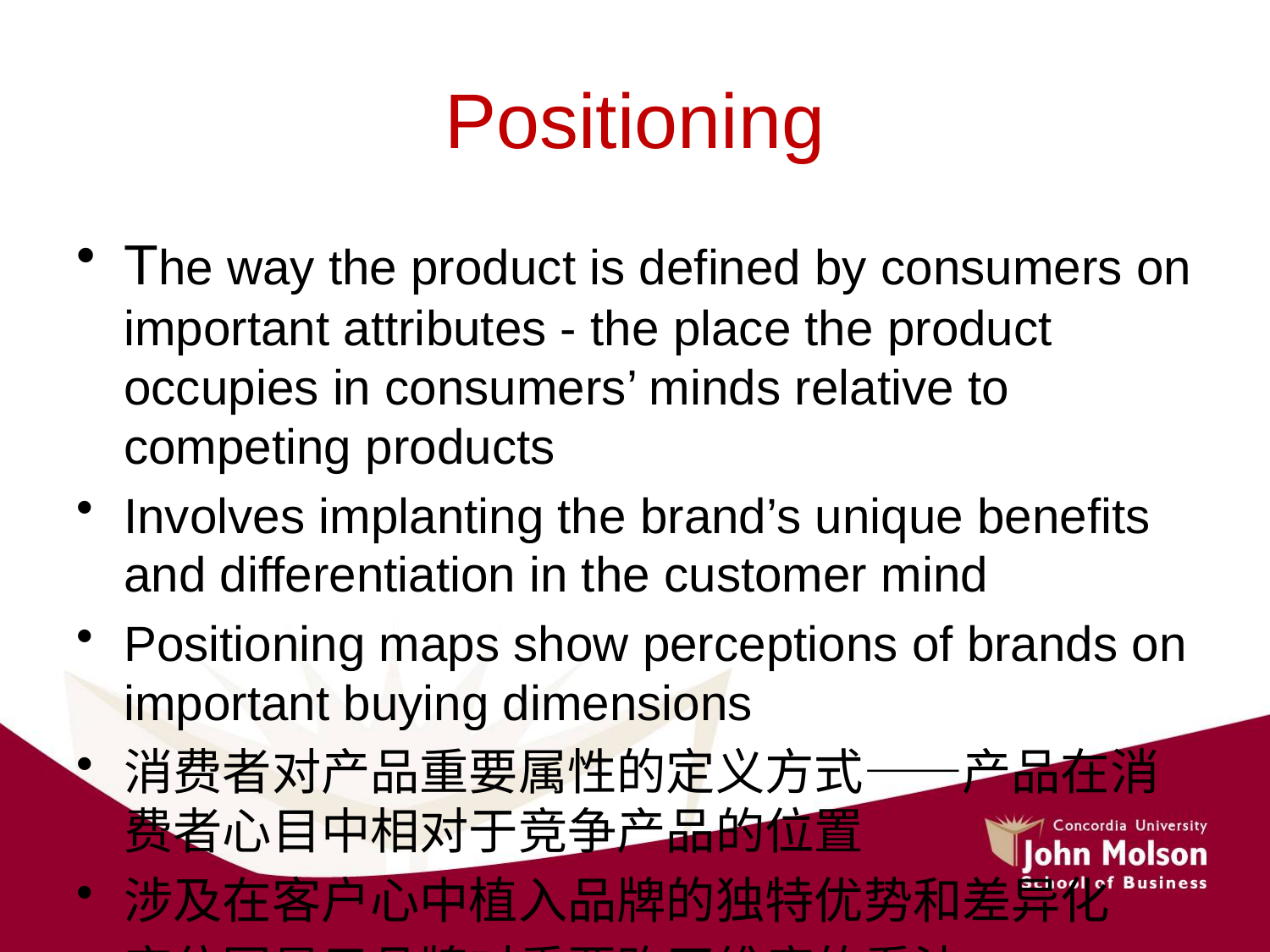

# Positioning
The way the product is defined by consumers on important attributes - the place the product occupies in consumers’ minds relative to competing products
Involves implanting the brand’s unique benefits and differentiation in the customer mind
Positioning maps show perceptions of brands on important buying dimensions
消费者对产品重要属性的定义方式——产品在消费者心目中相对于竞争产品的位置
涉及在客户心中植入品牌的独特优势和差异化
定位图显示品牌对重要购买维度的看法